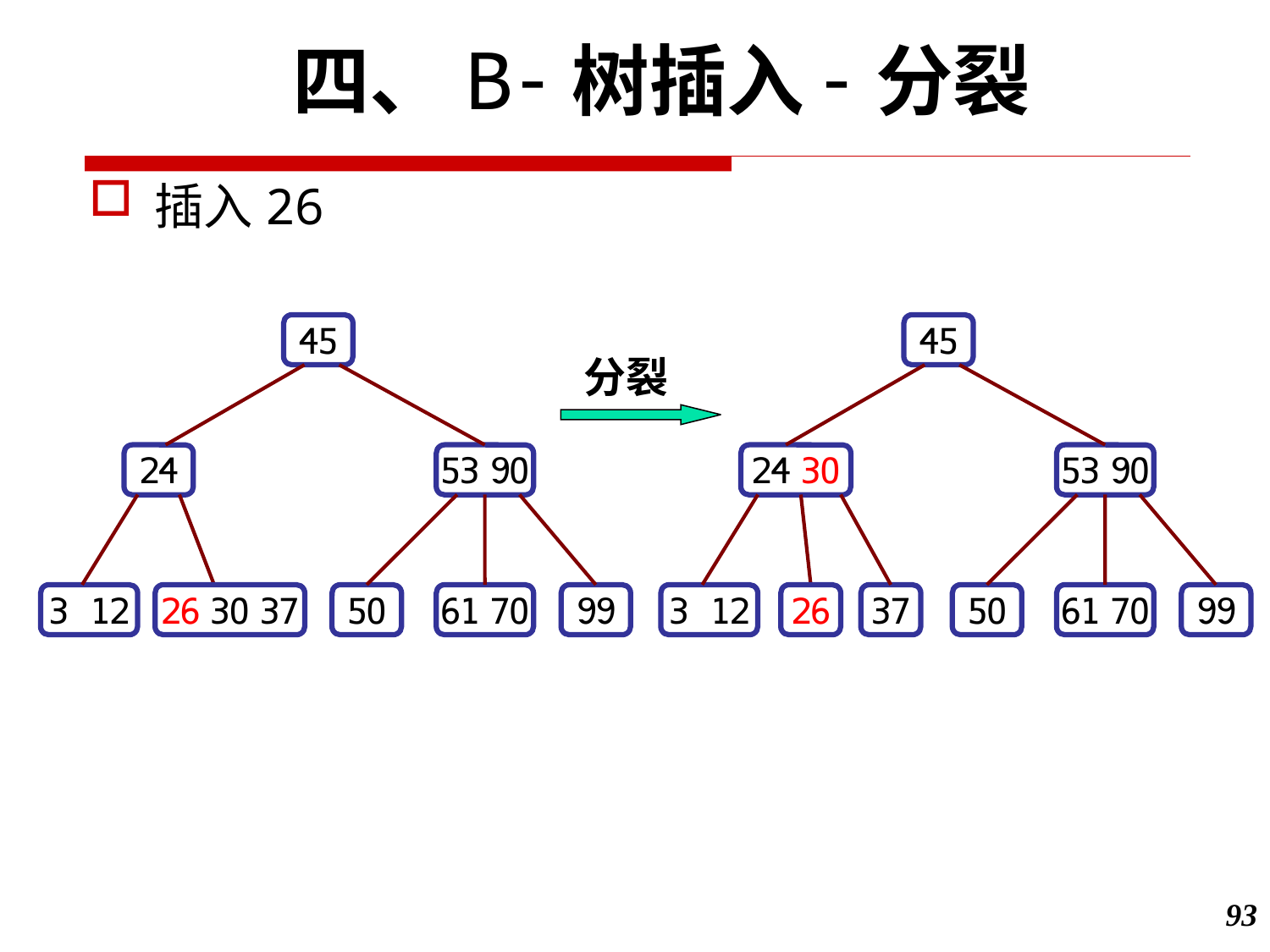

四、B-树插入-分裂
插入26

45

24
53 90

3  12
26 30 37
50
61 70
99
45

24 30
53 90

3  12
26
37
50
61 70
99
分裂

93